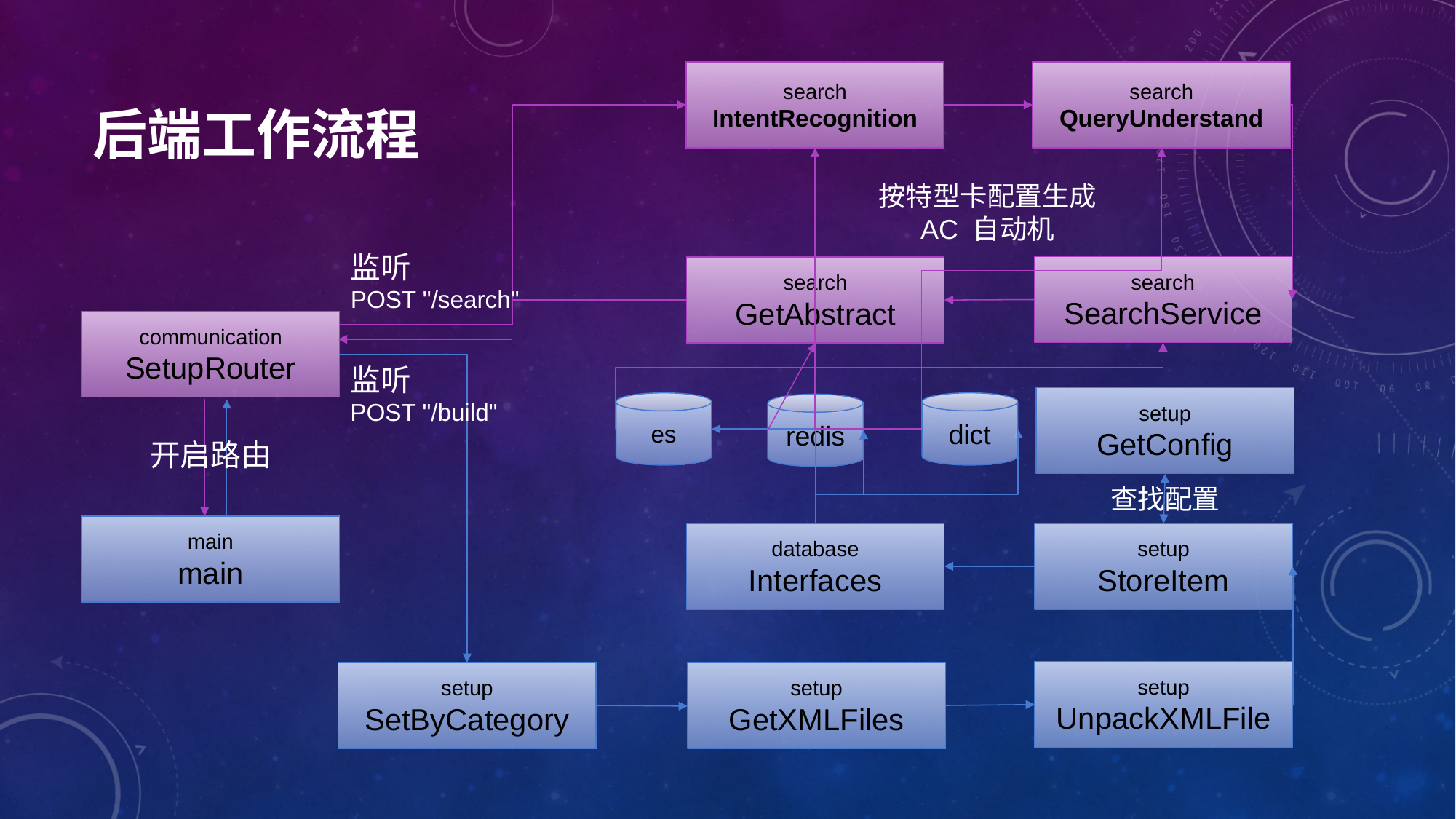

search
IntentRecognition
search
QueryUnderstand
# 后端工作流程
按特型卡配置生成 AC 自动机
监听
POST "/search"
search
SearchService
search
GetAbstract
communication
SetupRouter
监听
POST "/build"
setup
GetConfig
es
dict
redis
开启路由
查找配置
main
main
database
Interfaces
setup
StoreItem
setup
UnpackXMLFile
setup
SetByCategory
setup
GetXMLFiles